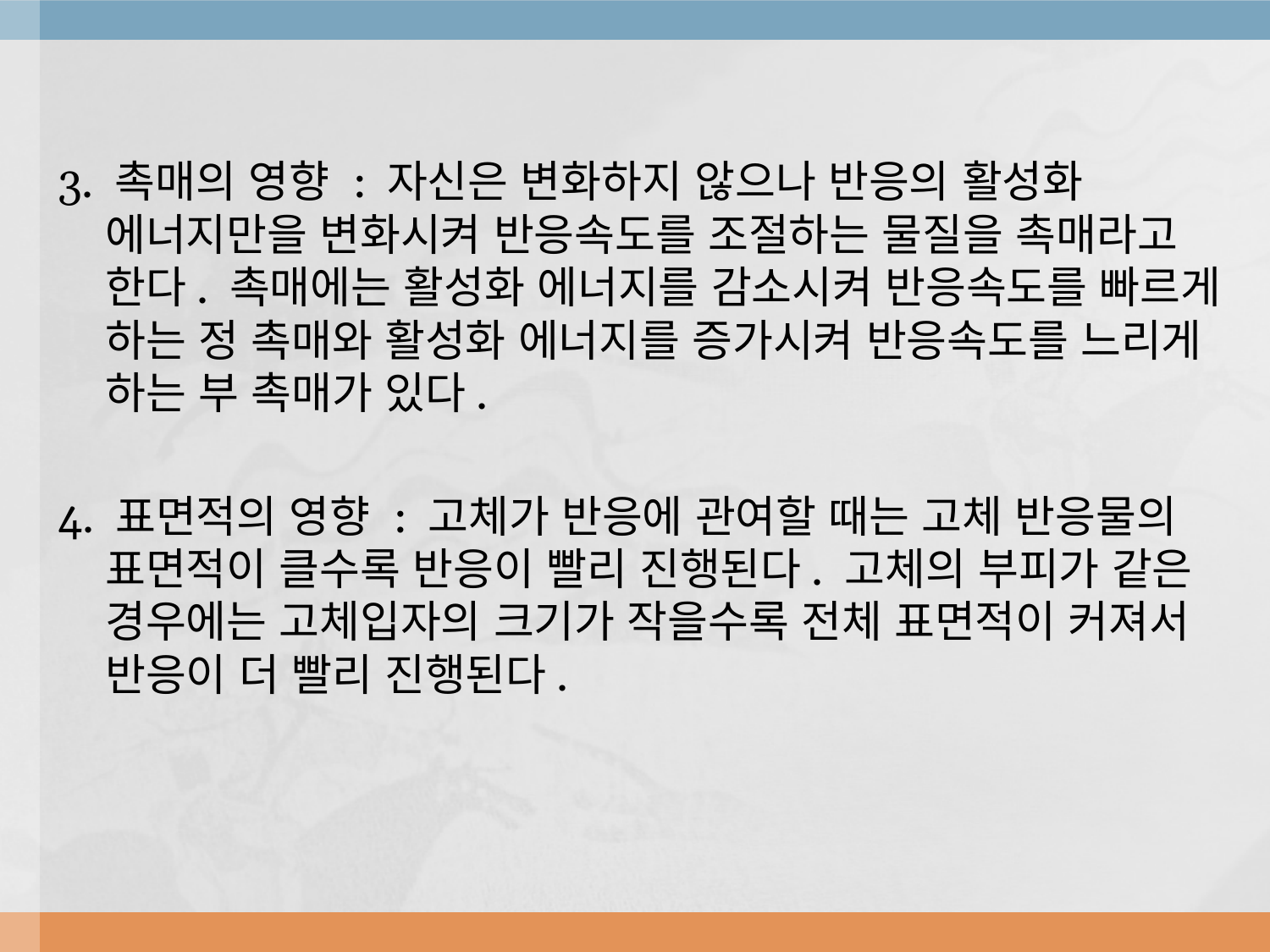

3. 촉매의 영향 : 자신은 변화하지 않으나 반응의 활성화 에너지만을 변화시켜 반응속도를 조절하는 물질을 촉매라고 한다. 촉매에는 활성화 에너지를 감소시켜 반응속도를 빠르게 하는 정 촉매와 활성화 에너지를 증가시켜 반응속도를 느리게 하는 부 촉매가 있다.

4. 표면적의 영향 : 고체가 반응에 관여할 때는 고체 반응물의 표면적이 클수록 반응이 빨리 진행된다. 고체의 부피가 같은 경우에는 고체입자의 크기가 작을수록 전체 표면적이 커져서 반응이 더 빨리 진행된다.